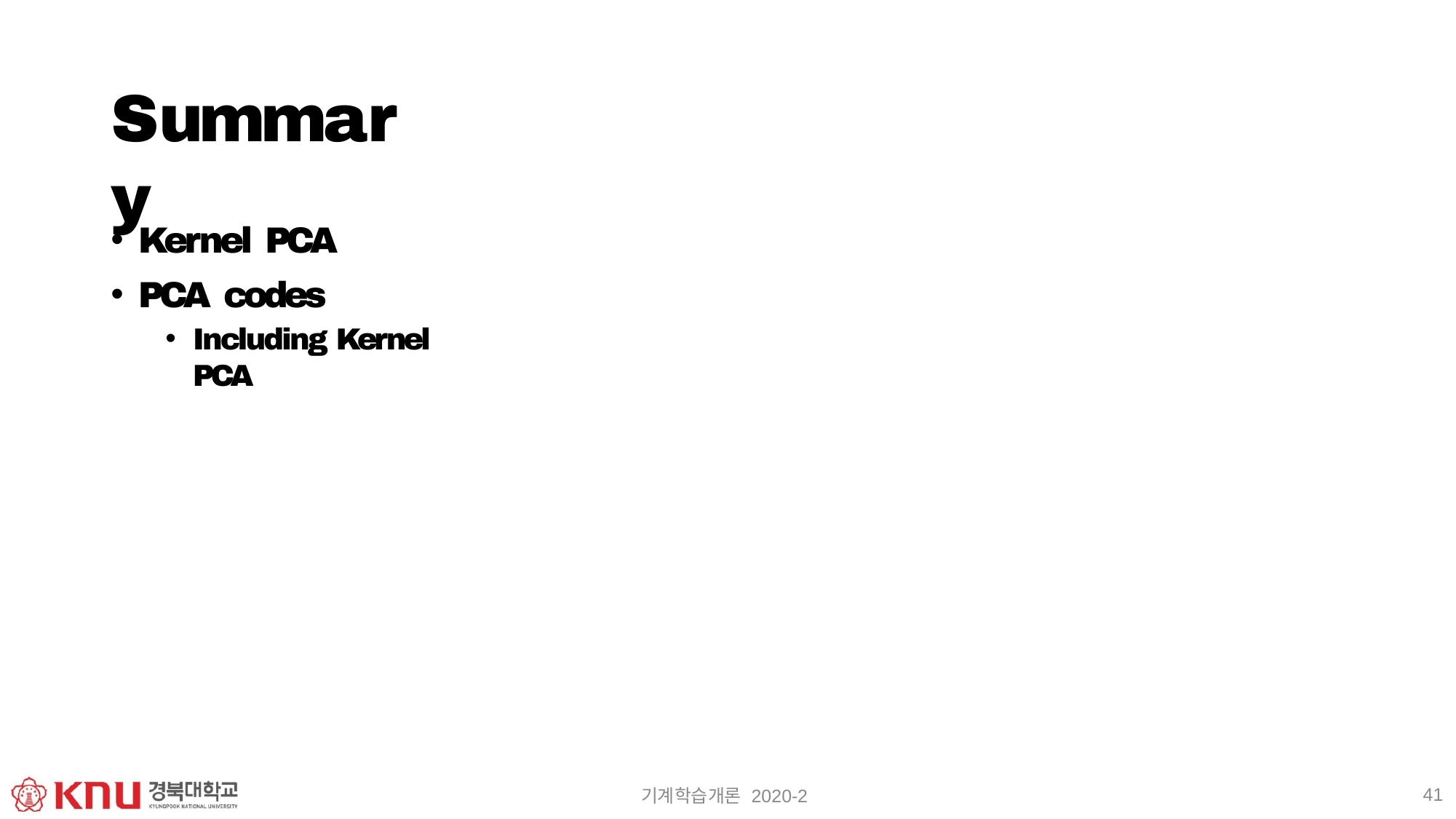

# Summary
Kernel PCA
PCA codes
Including Kernel PCA
41
기계학습개론 2020-2